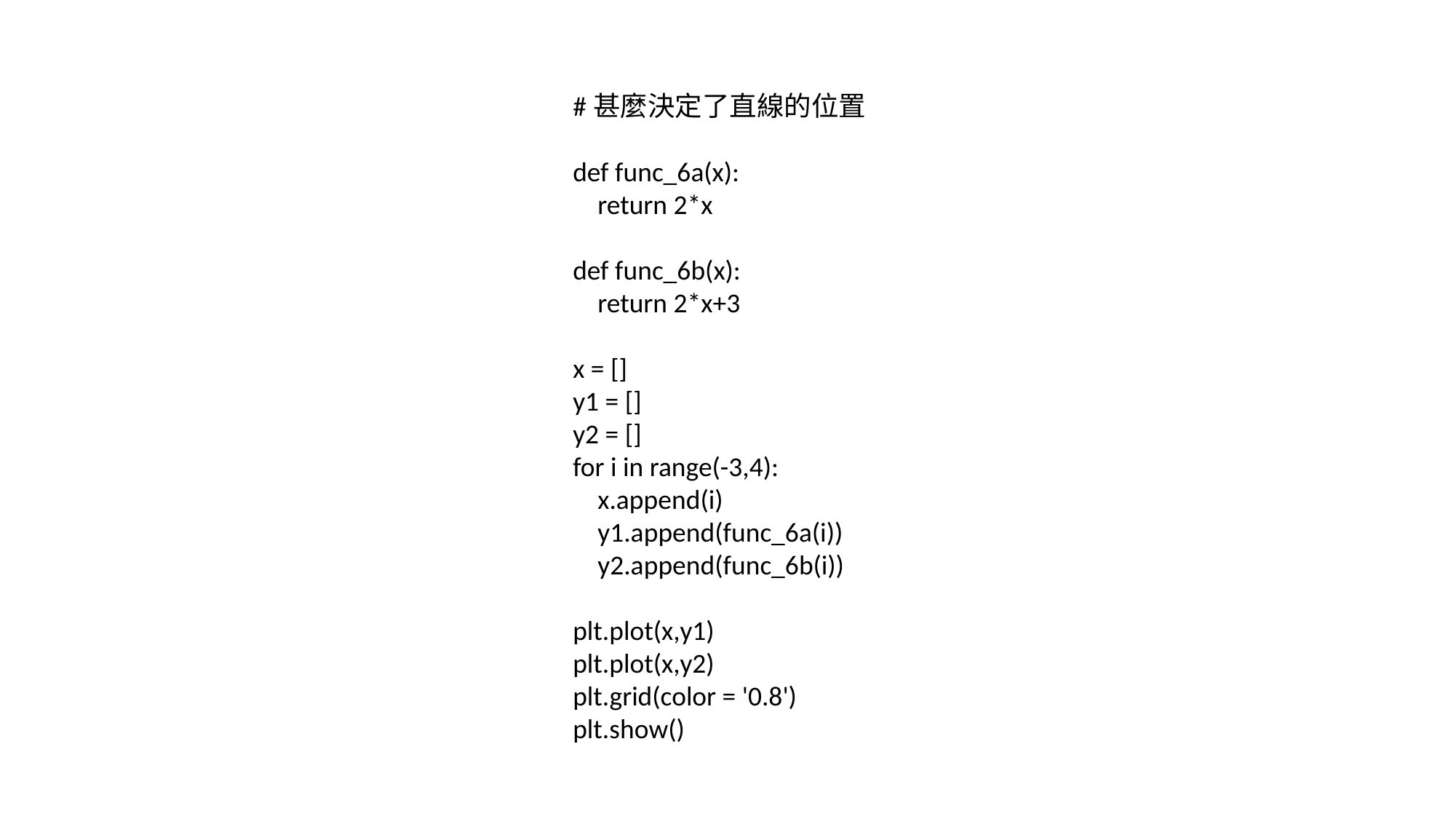

#甚麼決定了直線的位置

def func_6a(x):
    return 2*x

def func_6b(x):
    return 2*x+3

x = []
y1 = []
y2 = []
for i in range(-3,4):
    x.append(i)
    y1.append(func_6a(i))
    y2.append(func_6b(i))

plt.plot(x,y1)
plt.plot(x,y2)
plt.grid(color = '0.8')
plt.show()